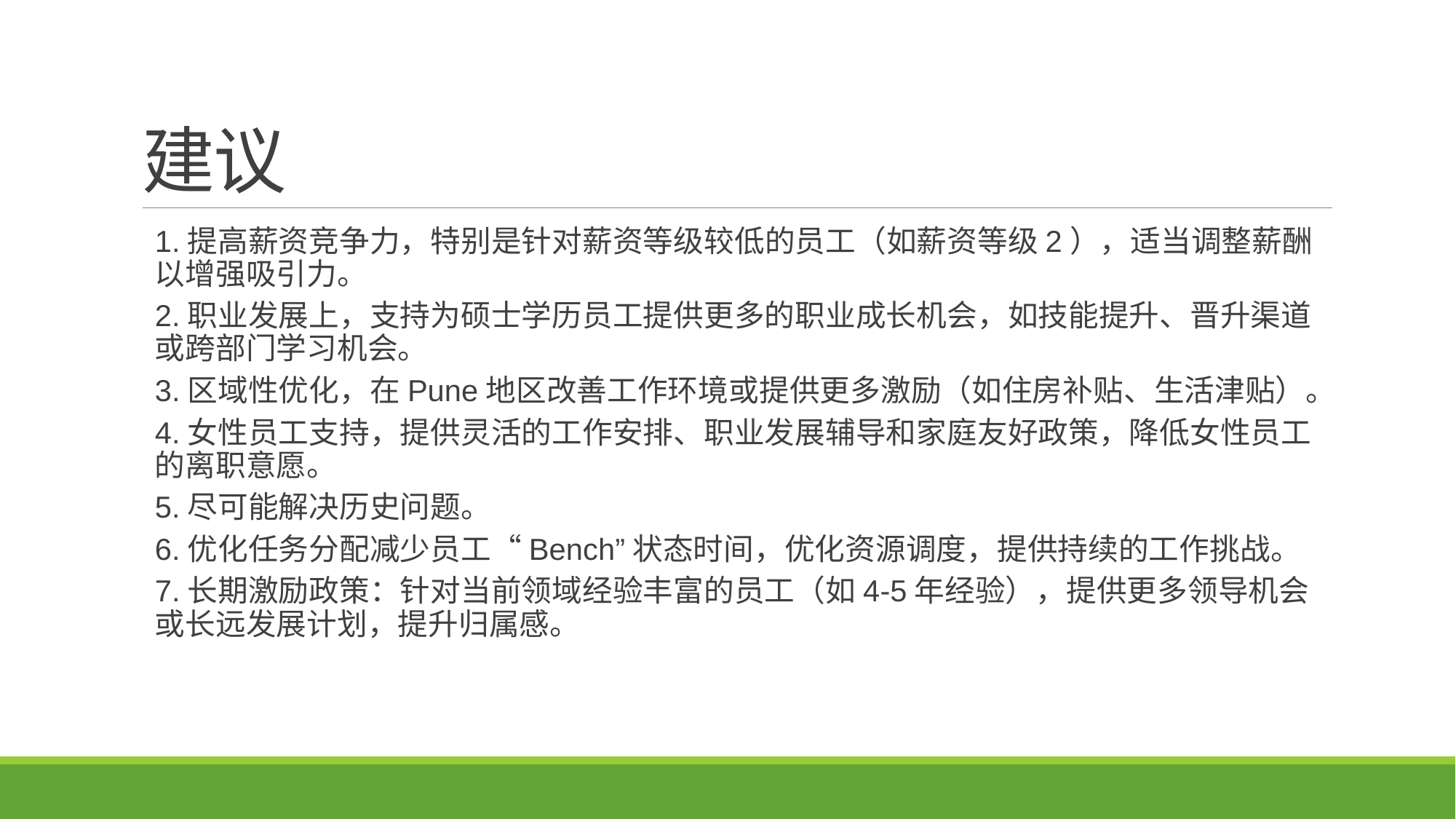

# 建议
1.提高薪资竞争力，特别是针对薪资等级较低的员工（如薪资等级2），适当调整薪酬以增强吸引力。
2.职业发展上，支持为硕士学历员工提供更多的职业成长机会，如技能提升、晋升渠道或跨部门学习机会。
3.区域性优化，在Pune地区改善工作环境或提供更多激励（如住房补贴、生活津贴）。
4.女性员工支持，提供灵活的工作安排、职业发展辅导和家庭友好政策，降低女性员工的离职意愿。
5.尽可能解决历史问题。
6.优化任务分配减少员工“Bench”状态时间，优化资源调度，提供持续的工作挑战。
7.长期激励政策：针对当前领域经验丰富的员工（如4-5年经验），提供更多领导机会或长远发展计划，提升归属感。